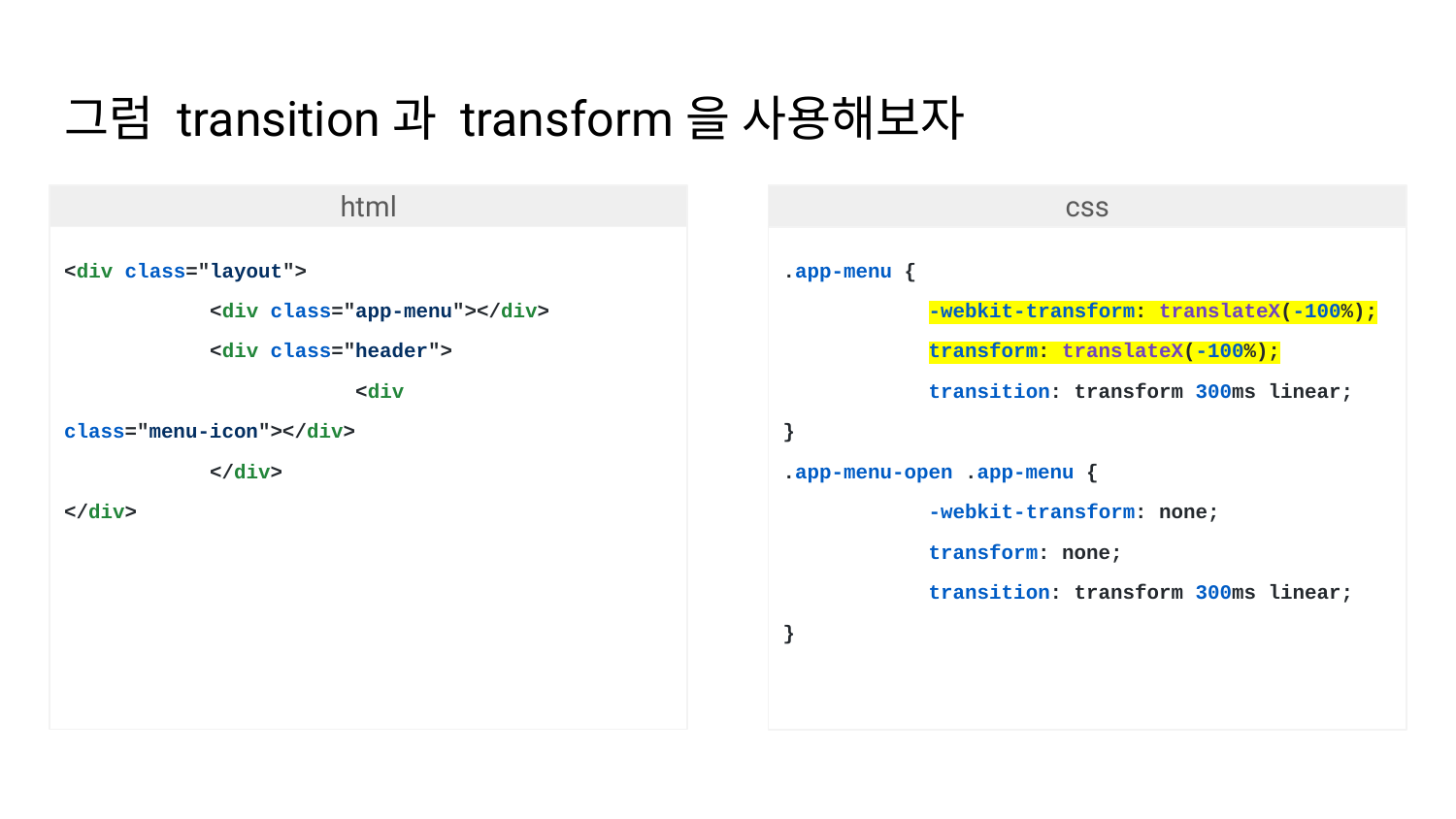

# 그럼 transition과 transform을 사용해보자
html
css
<div class="layout">
	<div class="app-menu"></div>
	<div class="header">
		<div class="menu-icon"></div>
	</div>
</div>

.app-menu {
	-webkit-transform: translateX(-100%);
	transform: translateX(-100%);
	transition: transform 300ms linear;
}
.app-menu-open .app-menu {
	-webkit-transform: none;
	transform: none;
	transition: transform 300ms linear;
}